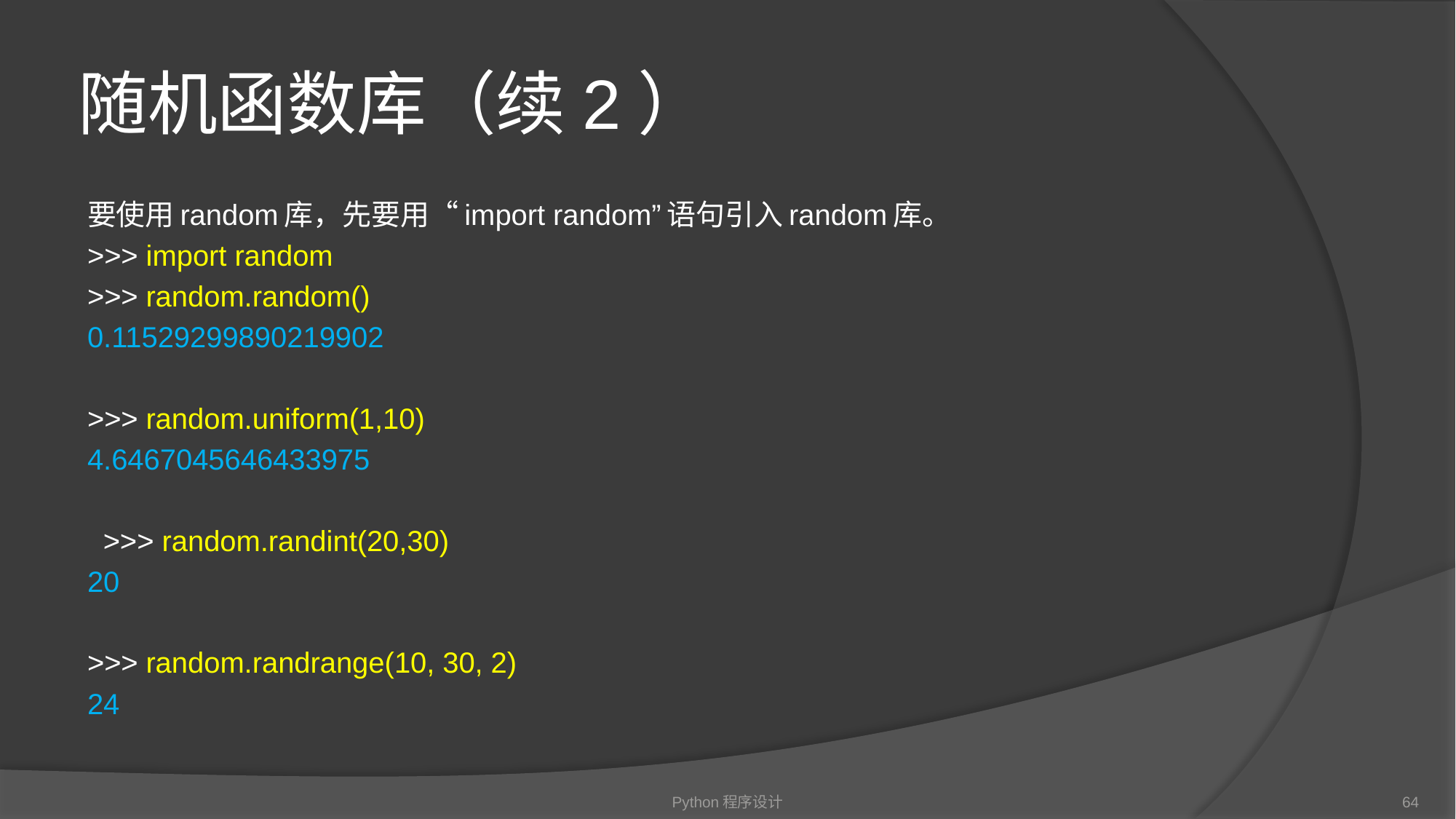

# 随机函数库（续2）
要使用random库，先要用“import random”语句引入random库。
>>> import random
>>> random.random()
0.11529299890219902

>>> random.uniform(1,10)
4.6467045646433975

  >>> random.randint(20,30)
20

>>> random.randrange(10, 30, 2)
24

Python程序设计
64